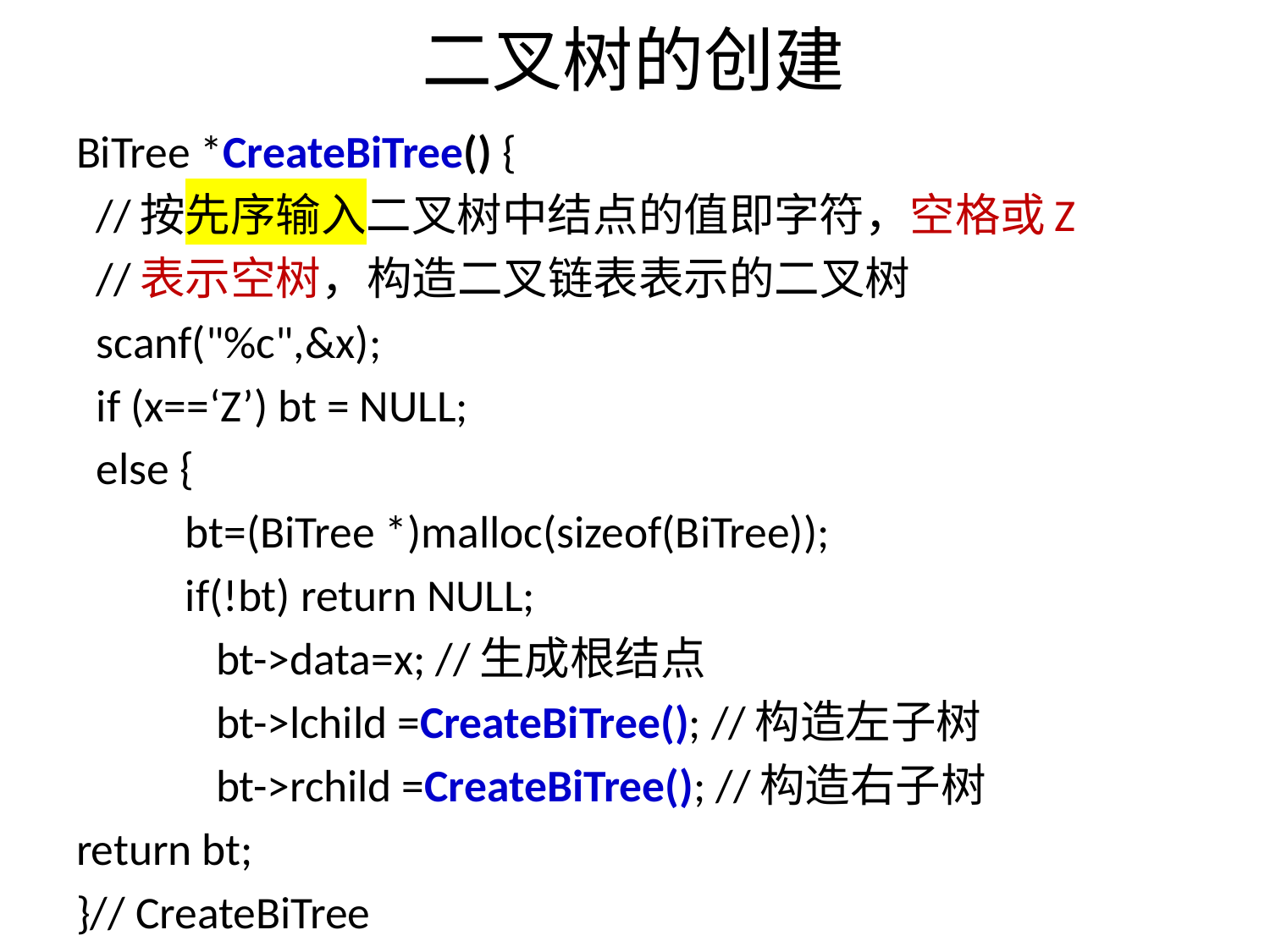

# 二叉树的创建
BiTree *CreateBiTree() {
  //按先序输入二叉树中结点的值即字符，空格或Z
  //表示空树，构造二叉链表表示的二叉树
  scanf("%c",&x);
  if (x==‘Z’) bt = NULL;
  else {
	 bt=(BiTree *)malloc(sizeof(BiTree));
	 if(!bt) return NULL;
	    bt->data=x; //生成根结点
	    bt->lchild =CreateBiTree(); //构造左子树
	    bt->rchild =CreateBiTree(); //构造右子树
return bt;
}// CreateBiTree